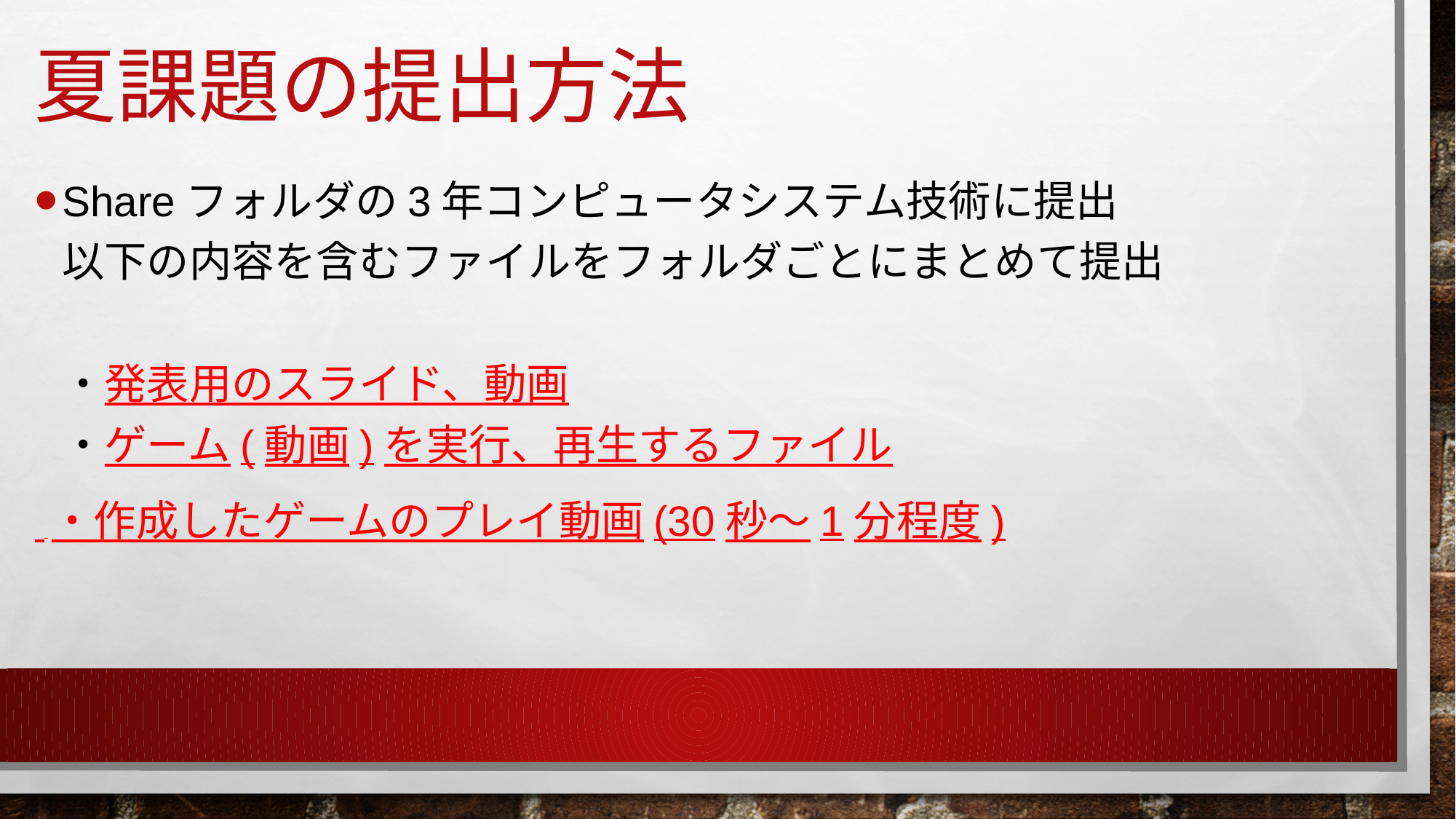

# 夏課題の提出方法
Shareフォルダの3年コンピュータシステム技術に提出
以下の内容を含むファイルをフォルダごとにまとめて提出
・発表用のスライド、動画
・ゲーム(動画)を実行、再生するファイル
  ・作成したゲームのプレイ動画(30秒～1分程度)